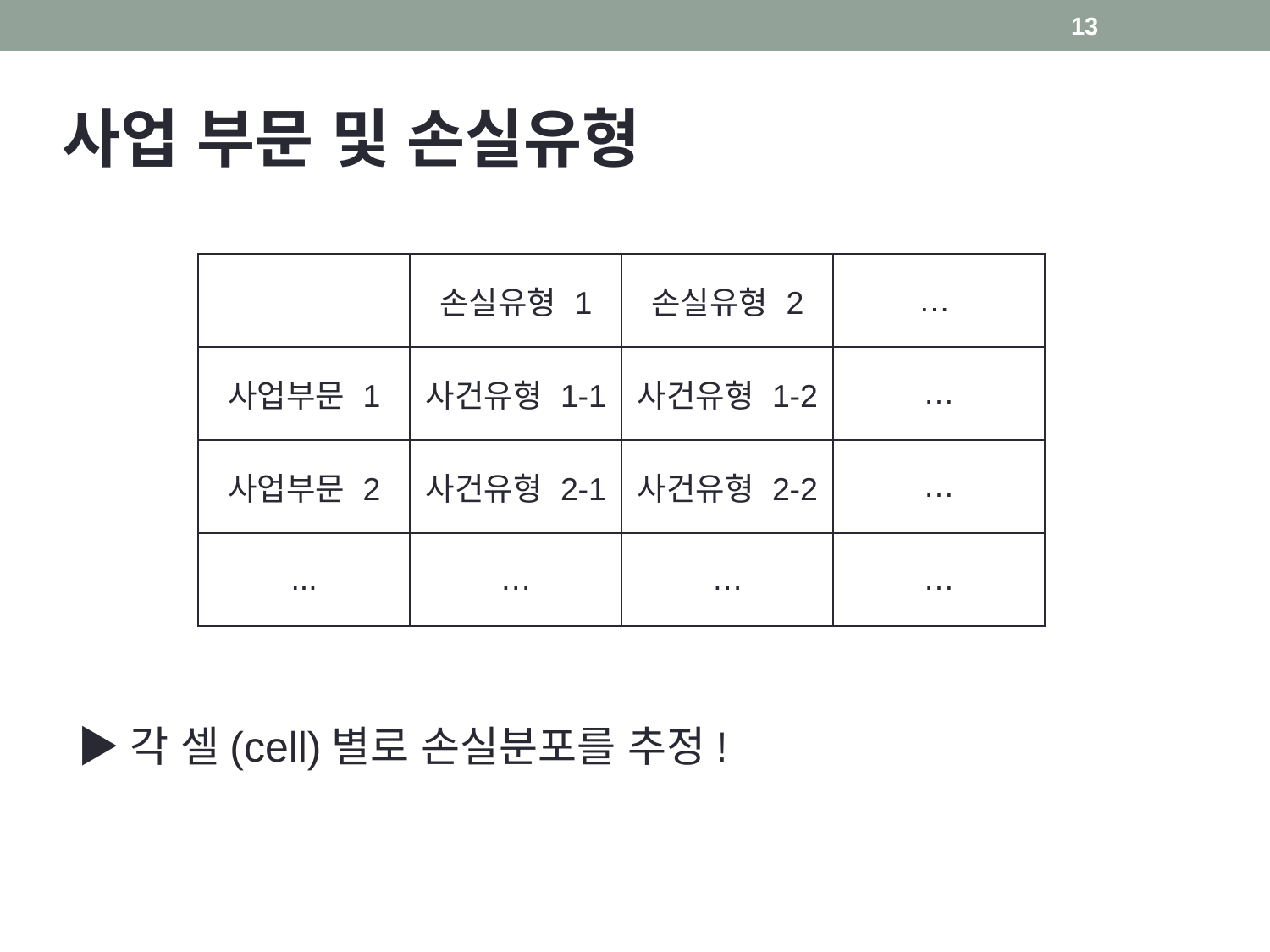

13
사업 부문 및 손실유형
|  | 손실유형 1 | 손실유형 2 | … |
| --- | --- | --- | --- |
| 사업부문 1 | 사건유형 1-1 | 사건유형 1-2 | … |
| 사업부문 2 | 사건유형 2-1 | 사건유형 2-2 | … |
| ... | … | … | … |
▶각 셀(cell)별로 손실분포를 추정!